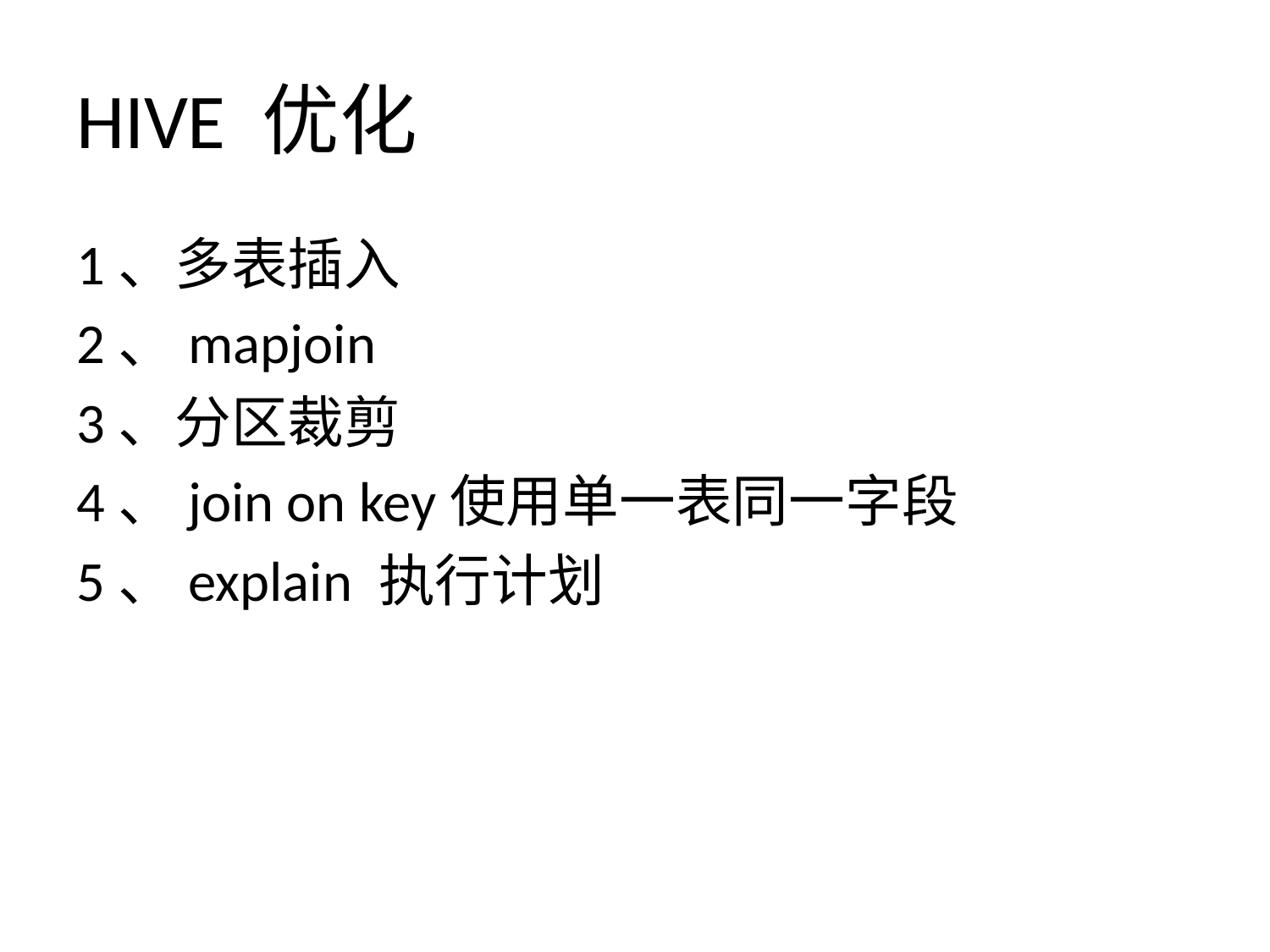

# HIVE 优化
1、多表插入
2、mapjoin
3、分区裁剪
4、join on key使用单一表同一字段
5、explain 执行计划